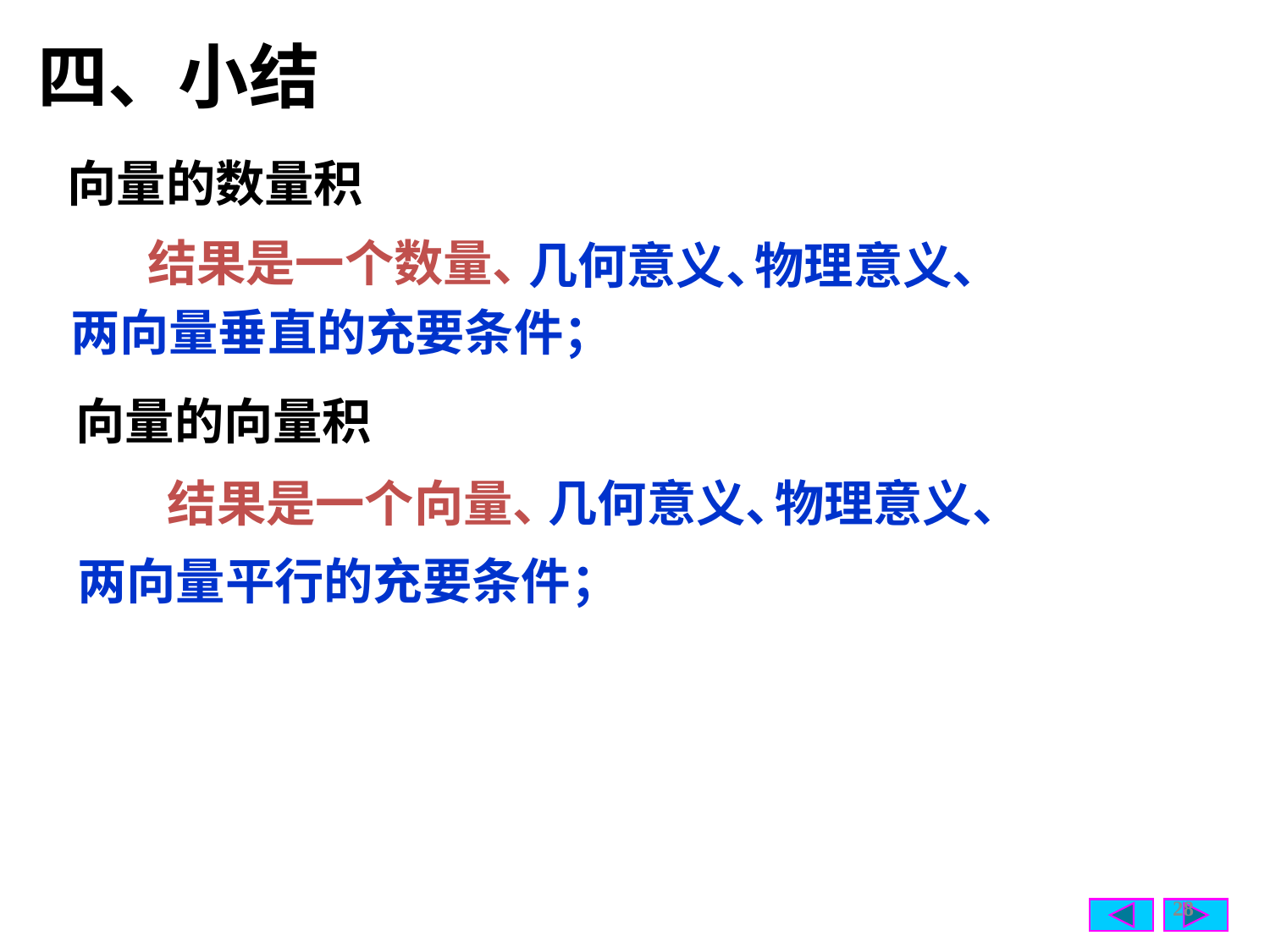

# 四、小结
向量的数量积
几何意义、
物理意义、
结果是一个数量、
两向量垂直的充要条件；
向量的向量积
几何意义、
物理意义、
结果是一个向量、
两向量平行的充要条件；
28